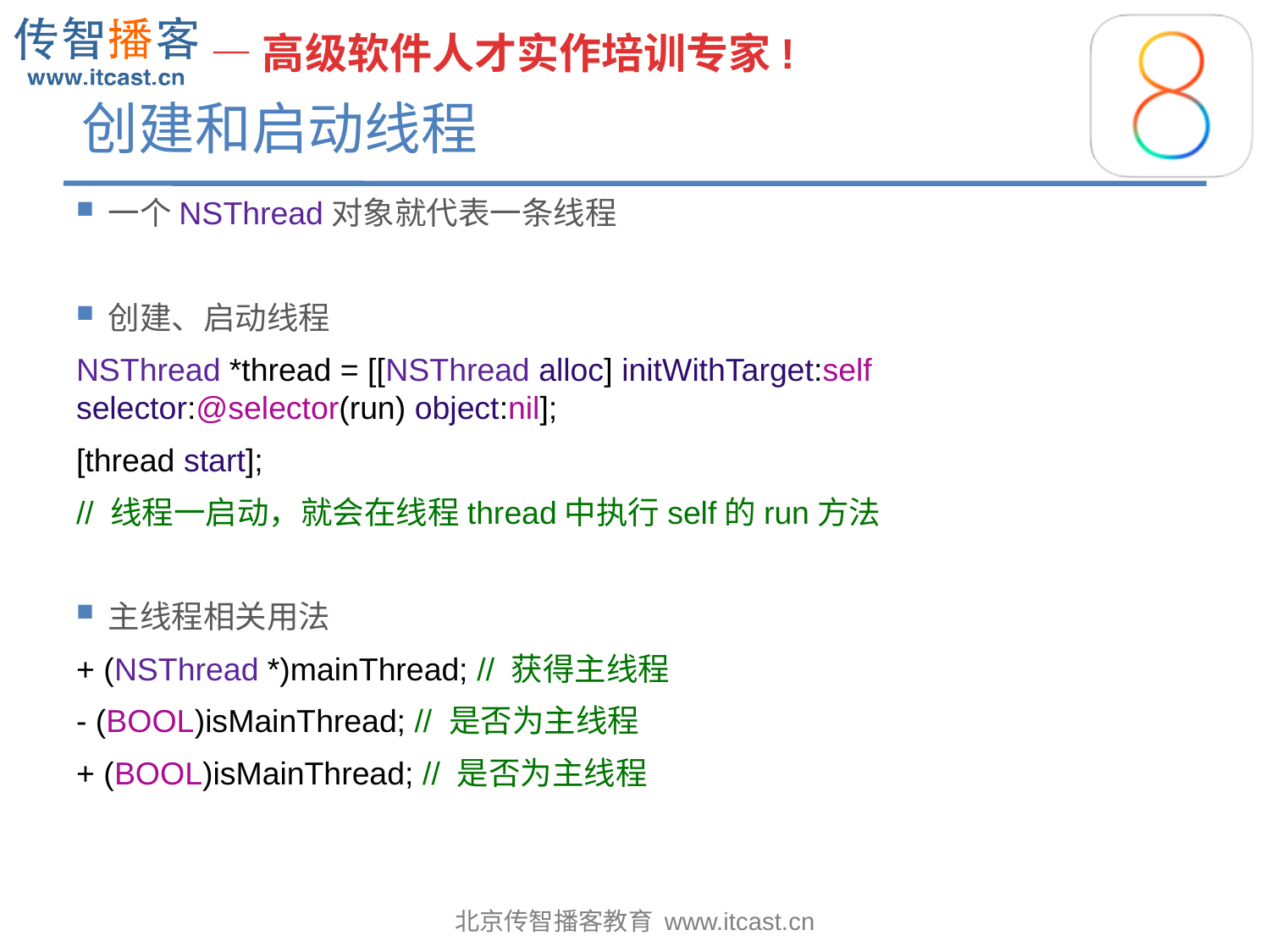

# 创建和启动线程
一个NSThread对象就代表一条线程

创建、启动线程
NSThread *thread = [[NSThread alloc] initWithTarget:self selector:@selector(run) object:nil];
[thread start];
// 线程一启动，就会在线程thread中执行self的run方法

主线程相关用法
+ (NSThread *)mainThread; // 获得主线程
- (BOOL)isMainThread; // 是否为主线程
+ (BOOL)isMainThread; // 是否为主线程